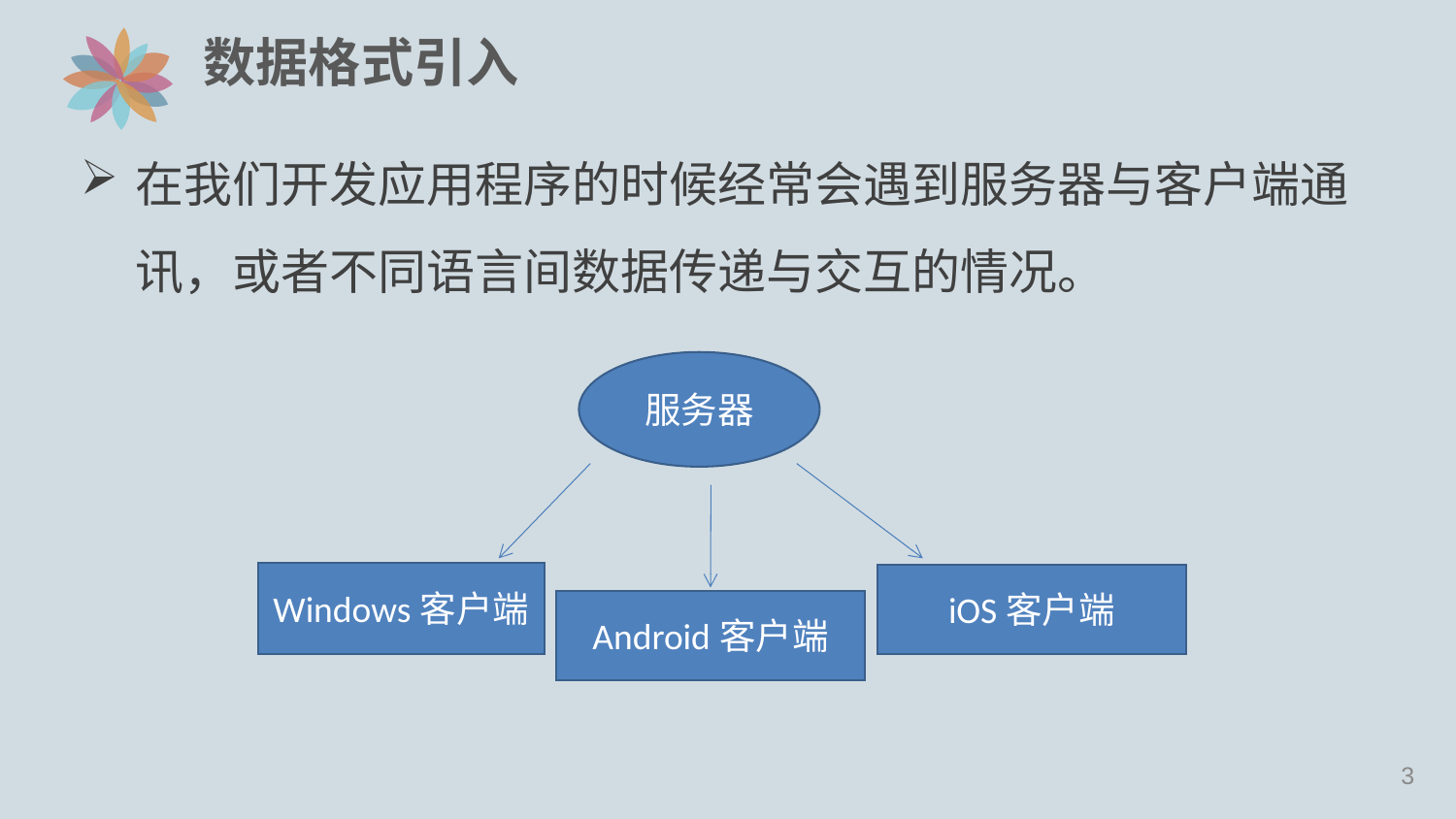

# 数据格式引入
在我们开发应用程序的时候经常会遇到服务器与客户端通讯，或者不同语言间数据传递与交互的情况。

服务器
Windows客户端
iOS客户端
Android客户端
3